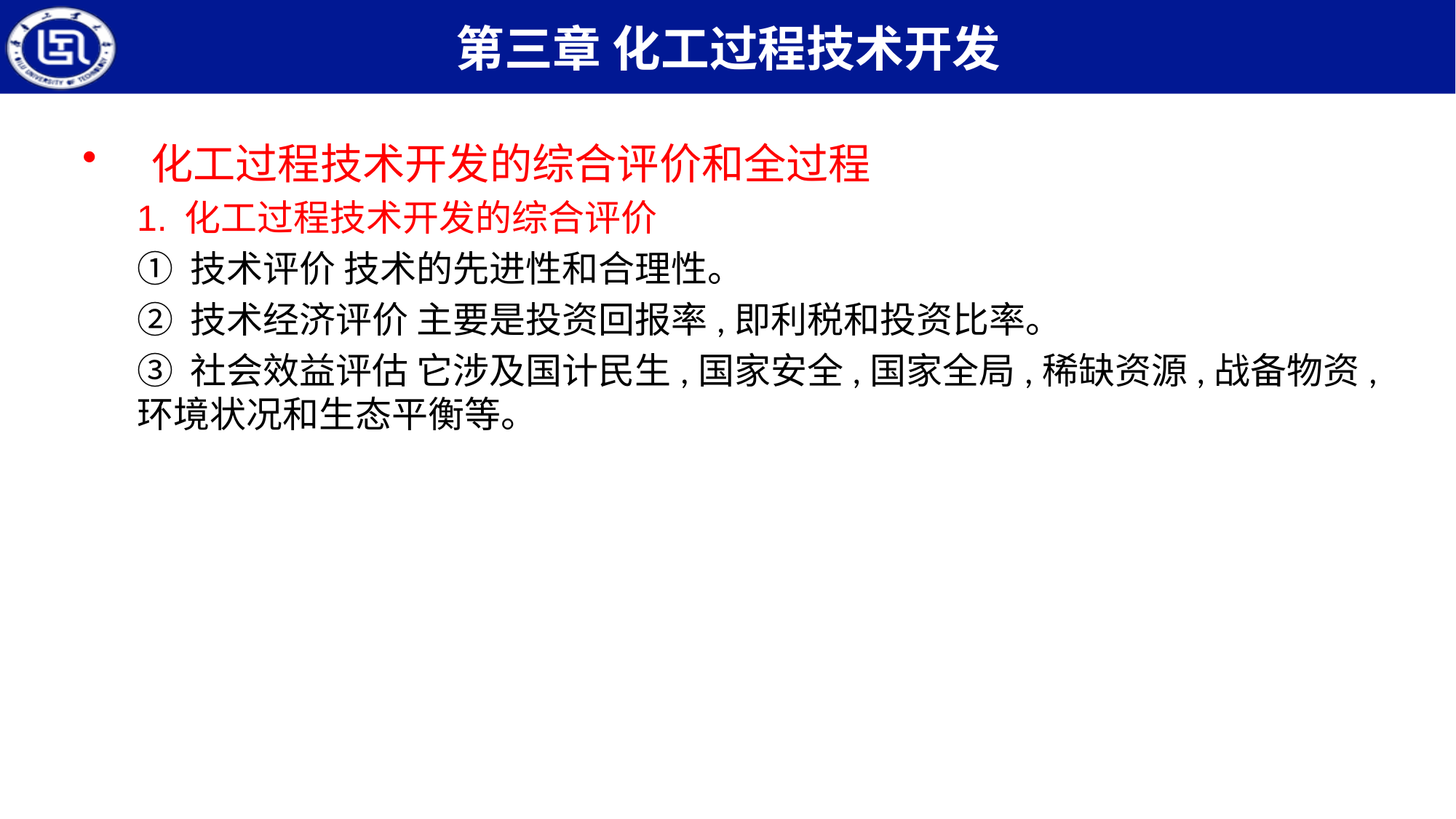

化工过程技术开发的综合评价和全过程
 化工过程技术开发的综合评价
① 技术评价 技术的先进性和合理性。
② 技术经济评价 主要是投资回报率,即利税和投资比率。
③ 社会效益评估 它涉及国计民生,国家安全,国家全局,稀缺资源,战备物资,环境状况和生态平衡等。